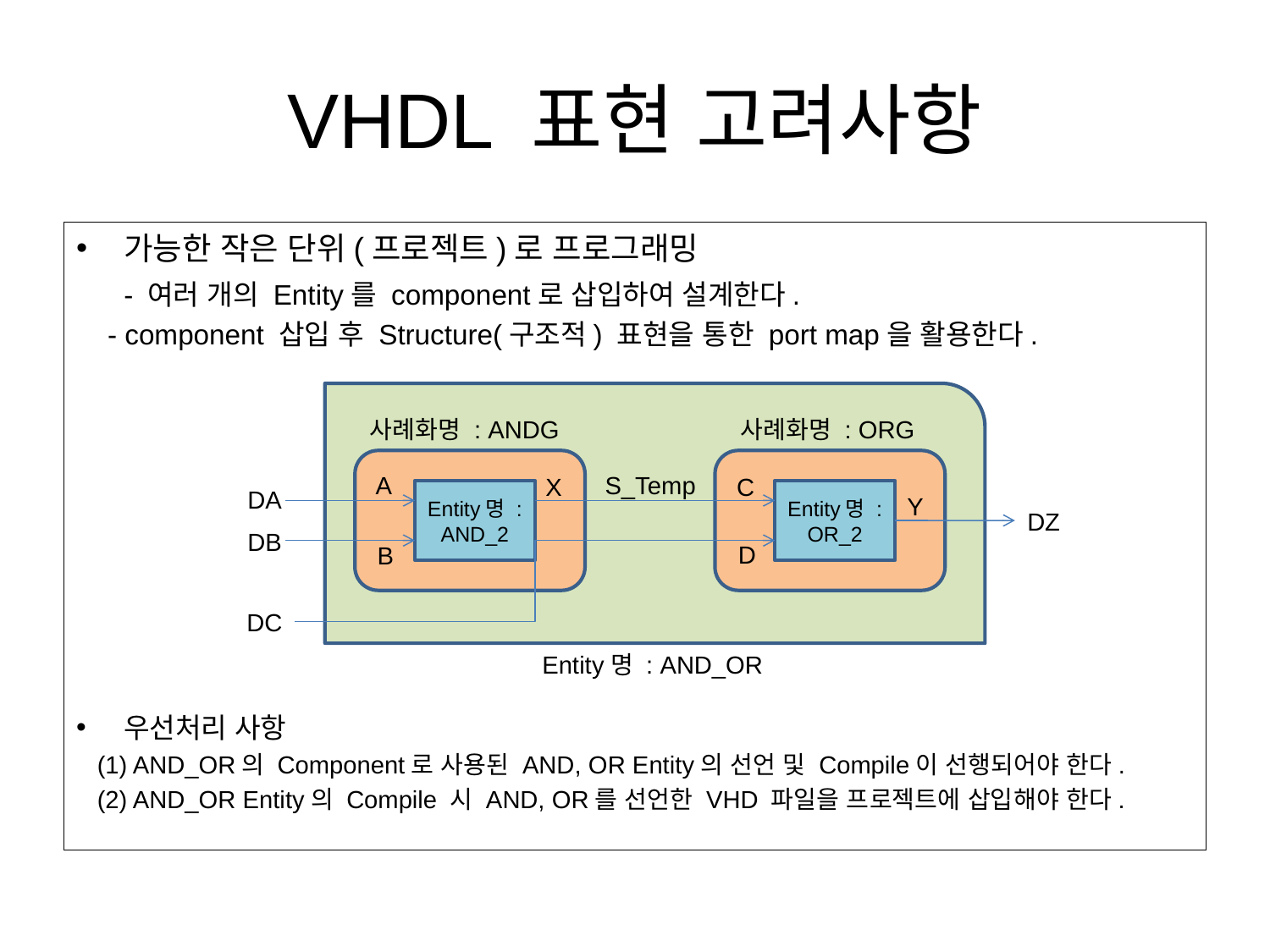

# VHDL 표현 고려사항
가능한 작은 단위(프로젝트)로 프로그래밍
	- 여러 개의 Entity를 component로 삽입하여 설계한다.
    - component 삽입 후 Structure(구조적) 표현을 통한 port map을 활용한다.

우선처리 사항
   (1) AND_OR의 Component로 사용된 AND, OR Entity의 선언 및 Compile이 선행되어야 한다.
   (2) AND_OR Entity의 Compile 시 AND, OR를 선언한 VHD 파일을 프로젝트에 삽입해야 한다.

사례화명 : ANDG
사례화명 : ORG

A
S_Temp
C
X
DA

Y
Entity명 :
AND_2
Entity명 :
OR_2
DZ
DB
D
B
DC
Entity명 : AND_OR